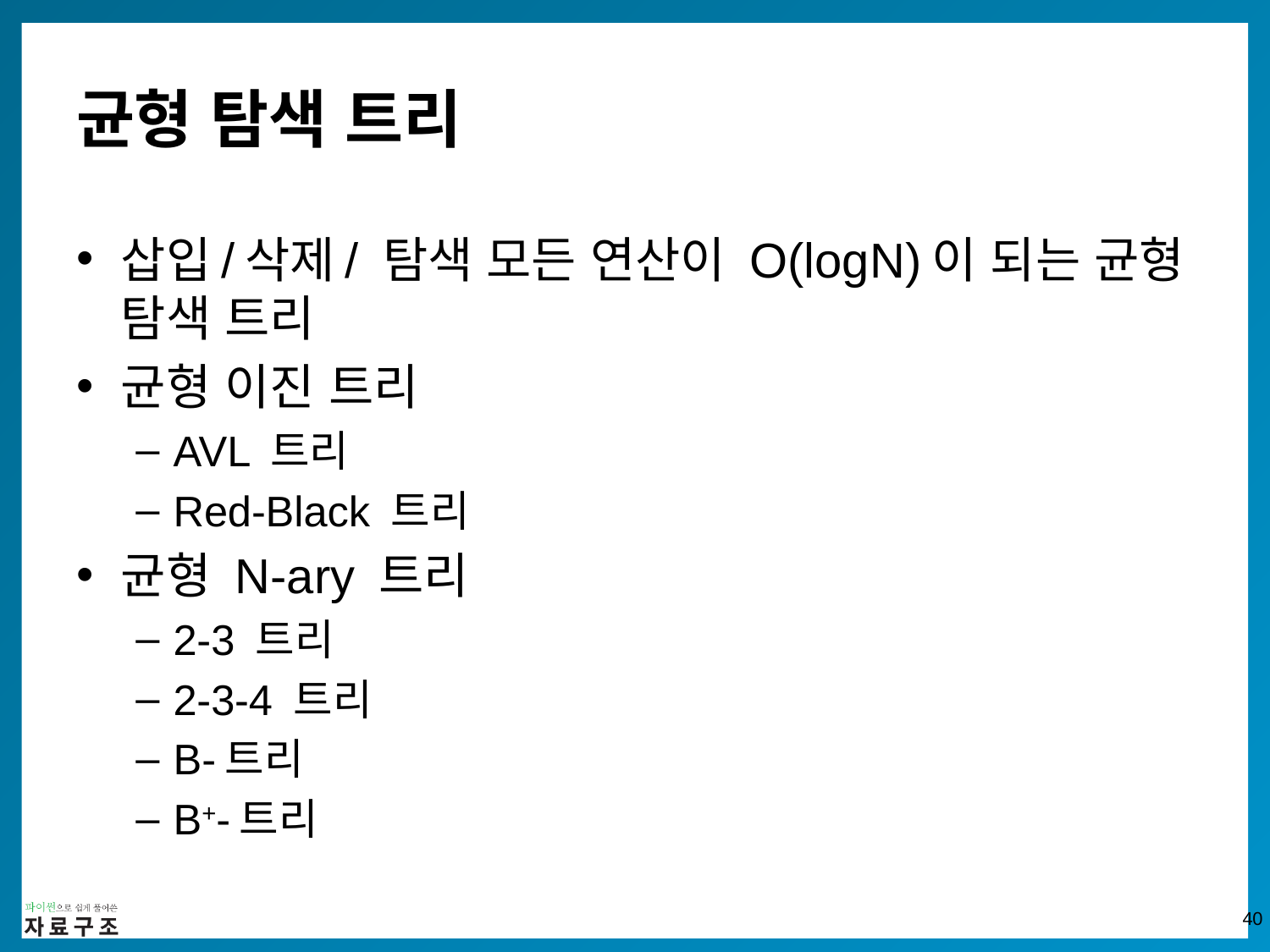

# 균형 탐색 트리
삽입/삭제/ 탐색 모든 연산이 O(logN)이 되는 균형 탐색 트리
균형 이진 트리
AVL 트리
Red-Black 트리
균형 N-ary 트리
2-3 트리
2-3-4 트리
B-트리
B+-트리